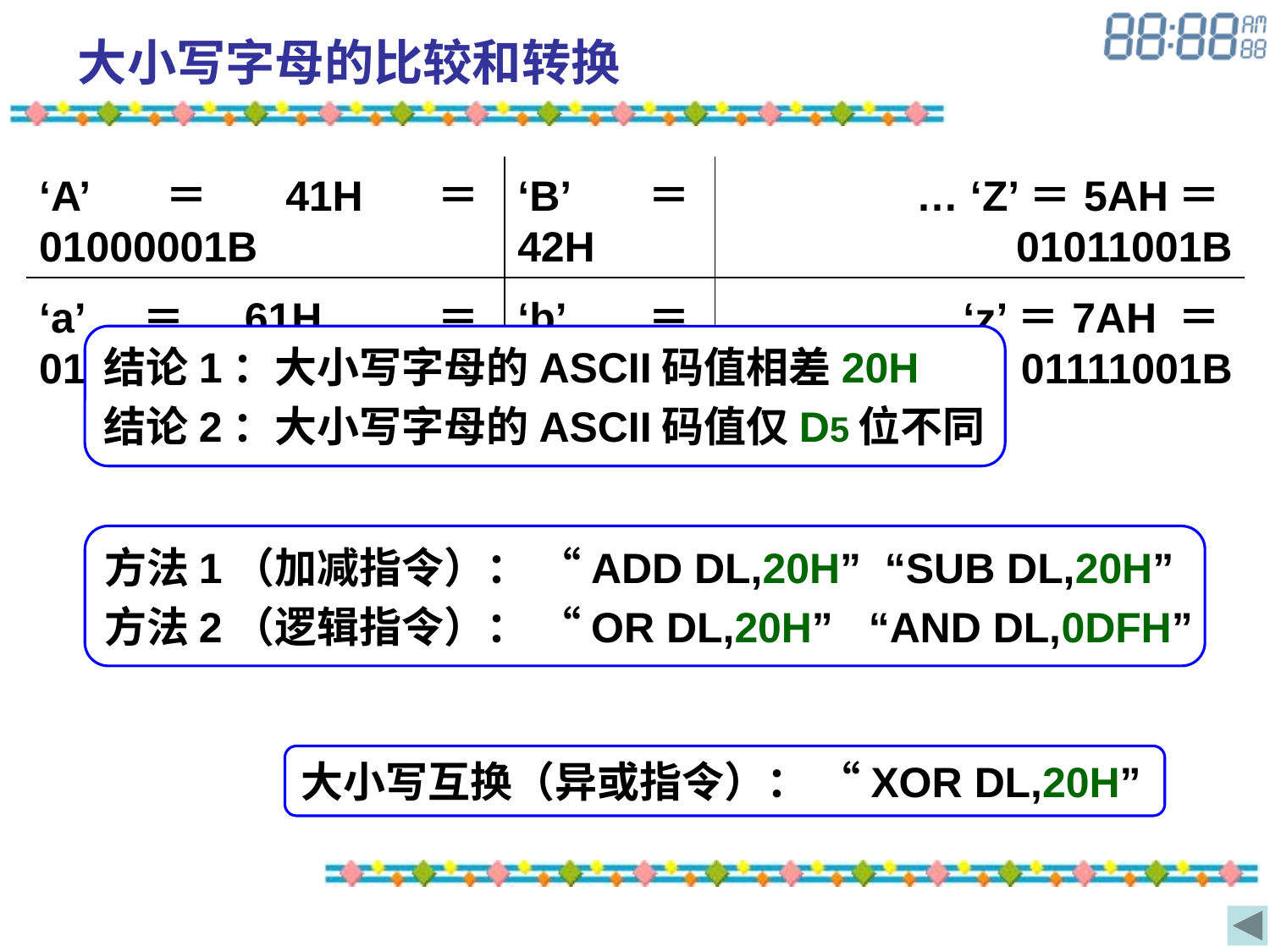

# 大小写字母的比较和转换
| ‘A’＝41H＝01000001B | ‘B’＝42H | … ‘Z’＝5AH＝01011001B |
| --- | --- | --- |
| ‘a’＝61H ＝01100001B | ‘b’＝62H | … ‘z’＝7AH ＝01111001B |
结论1：大小写字母的ASCII码值相差20H
结论2：大小写字母的ASCII码值仅D5位不同
方法1（加减指令）： “ADD DL,20H”  “SUB DL,20H”
方法2（逻辑指令）： “OR DL,20H”   “AND DL,0DFH”
大小写互换（异或指令）： “XOR DL,20H”